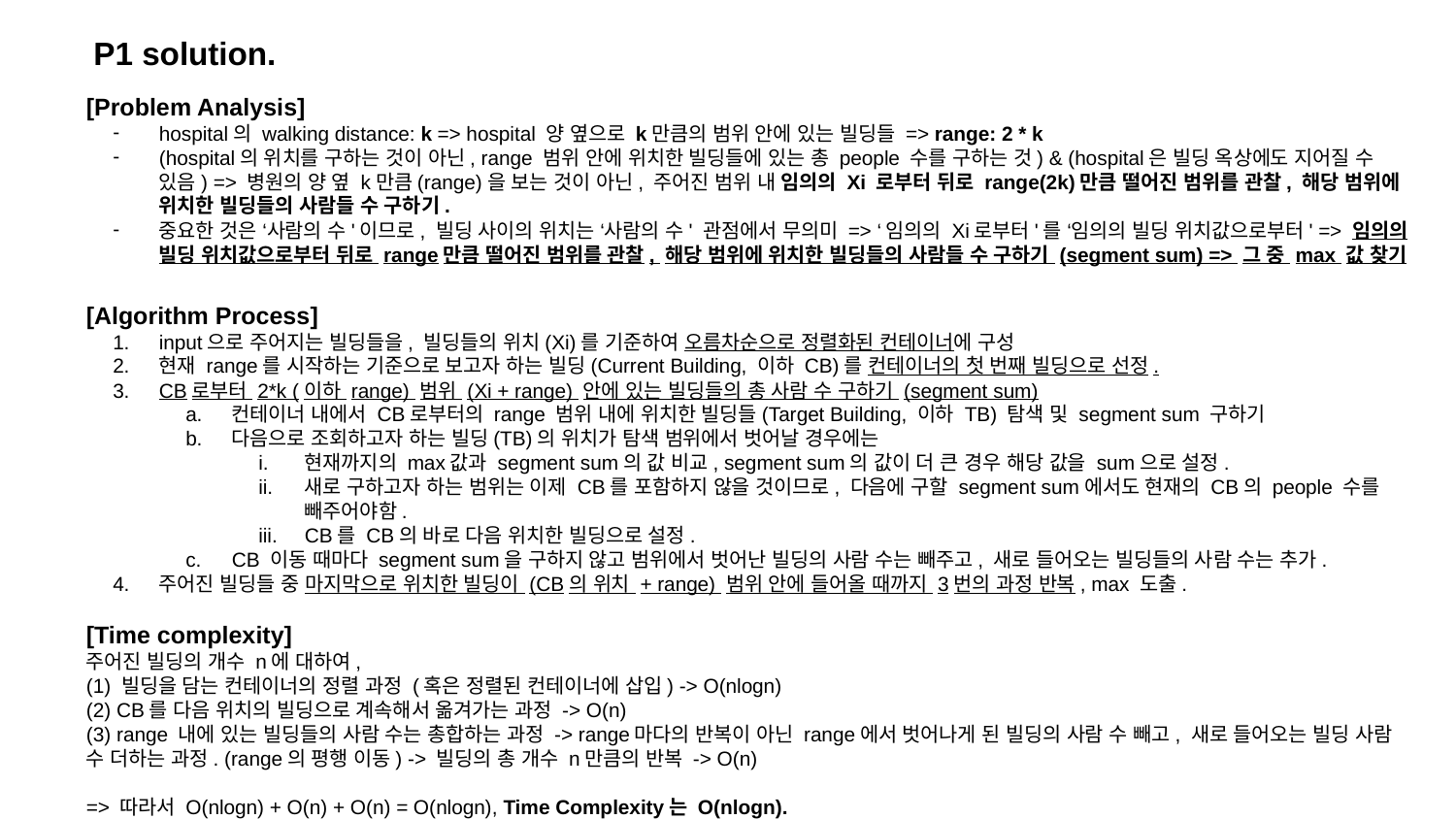

P1 solution.
[Problem Analysis]
hospital의 walking distance: k => hospital 양 옆으로 k만큼의 범위 안에 있는 빌딩들 => range: 2 * k
(hospital의 위치를 구하는 것이 아닌, range 범위 안에 위치한 빌딩들에 있는 총 people 수를 구하는 것) & (hospital은 빌딩 옥상에도 지어질 수 있음) => 병원의 양 옆 k만큼(range)을 보는 것이 아닌, 주어진 범위 내 임의의 Xi 로부터 뒤로 range(2k)만큼 떨어진 범위를 관찰, 해당 범위에 위치한 빌딩들의 사람들 수 구하기.
중요한 것은 ‘사람의 수'이므로, 빌딩 사이의 위치는 ‘사람의 수' 관점에서 무의미 => ‘임의의 Xi로부터'를 ‘임의의 빌딩 위치값으로부터' => 임의의 빌딩 위치값으로부터 뒤로 range만큼 떨어진 범위를 관찰, 해당 범위에 위치한 빌딩들의 사람들 수 구하기 (segment sum) => 그 중 max 값 찾기

[Algorithm Process]
input으로 주어지는 빌딩들을, 빌딩들의 위치(Xi)를 기준하여 오름차순으로 정렬화된 컨테이너에 구성
현재 range를 시작하는 기준으로 보고자 하는 빌딩(Current Building, 이하 CB)를 컨테이너의 첫 번째 빌딩으로 선정.
CB로부터 2*k (이하 range) 범위 (Xi + range) 안에 있는 빌딩들의 총 사람 수 구하기 (segment sum)
컨테이너 내에서 CB로부터의 range 범위 내에 위치한 빌딩들(Target Building, 이하 TB) 탐색 및 segment sum 구하기
다음으로 조회하고자 하는 빌딩(TB)의 위치가 탐색 범위에서 벗어날 경우에는
현재까지의 max값과 segment sum의 값 비교, segment sum의 값이 더 큰 경우 해당 값을 sum으로 설정.
새로 구하고자 하는 범위는 이제 CB를 포함하지 않을 것이므로, 다음에 구할 segment sum에서도 현재의 CB의 people 수를 빼주어야함.
CB를 CB의 바로 다음 위치한 빌딩으로 설정.
CB 이동 때마다 segment sum을 구하지 않고 범위에서 벗어난 빌딩의 사람 수는 빼주고, 새로 들어오는 빌딩들의 사람 수는 추가.
주어진 빌딩들 중 마지막으로 위치한 빌딩이 (CB의 위치 + range) 범위 안에 들어올 때까지 3번의 과정 반복, max 도출.

[Time complexity]
주어진 빌딩의 개수 n에 대하여,
(1) 빌딩을 담는 컨테이너의 정렬 과정 (혹은 정렬된 컨테이너에 삽입) -> O(nlogn)
(2) CB를 다음 위치의 빌딩으로 계속해서 옮겨가는 과정 -> O(n)
(3) range 내에 있는 빌딩들의 사람 수는 총합하는 과정 -> range마다의 반복이 아닌 range에서 벗어나게 된 빌딩의 사람 수 빼고, 새로 들어오는 빌딩 사람 수 더하는 과정. (range의 평행 이동) -> 빌딩의 총 개수 n만큼의 반복 -> O(n)

=> 따라서 O(nlogn) + O(n) + O(n) = O(nlogn), Time Complexity는 O(nlogn).